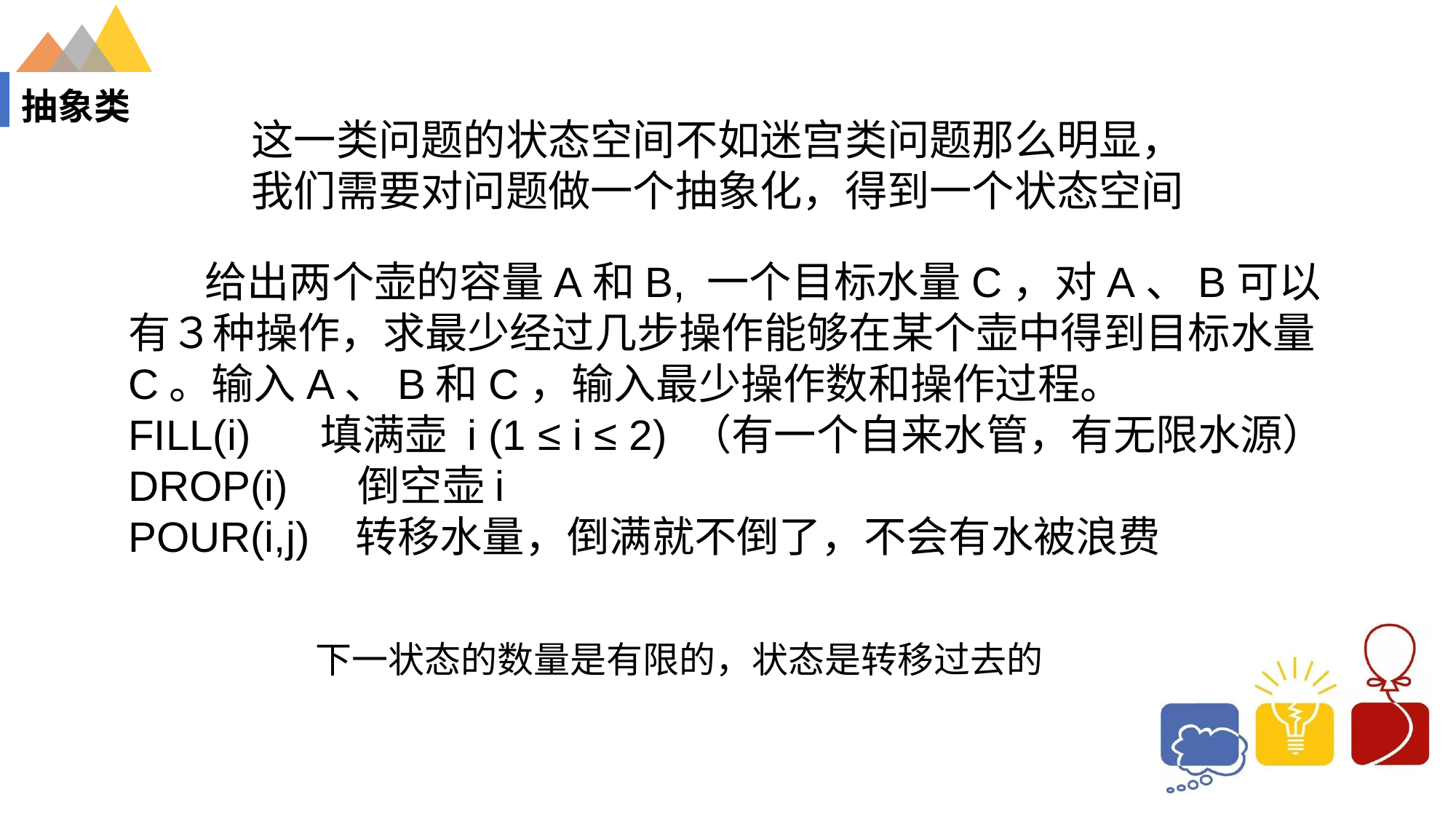

# 抽象类
这一类问题的状态空间不如迷宫类问题那么明显，我们需要对问题做一个抽象化，得到一个状态空间
       给出两个壶的容量A和B, 一个目标水量C，对A、B可以有３种操作，求最少经过几步操作能够在某个壶中得到目标水量C。输入A、B和C，输入最少操作数和操作过程。
FILL(i)     填满壶 i (1 ≤ i ≤ 2) （有一个自来水管，有无限水源）
DROP(i)     倒空壶i
POUR(i,j)   转移水量，倒满就不倒了，不会有水被浪费
下一状态的数量是有限的，状态是转移过去的